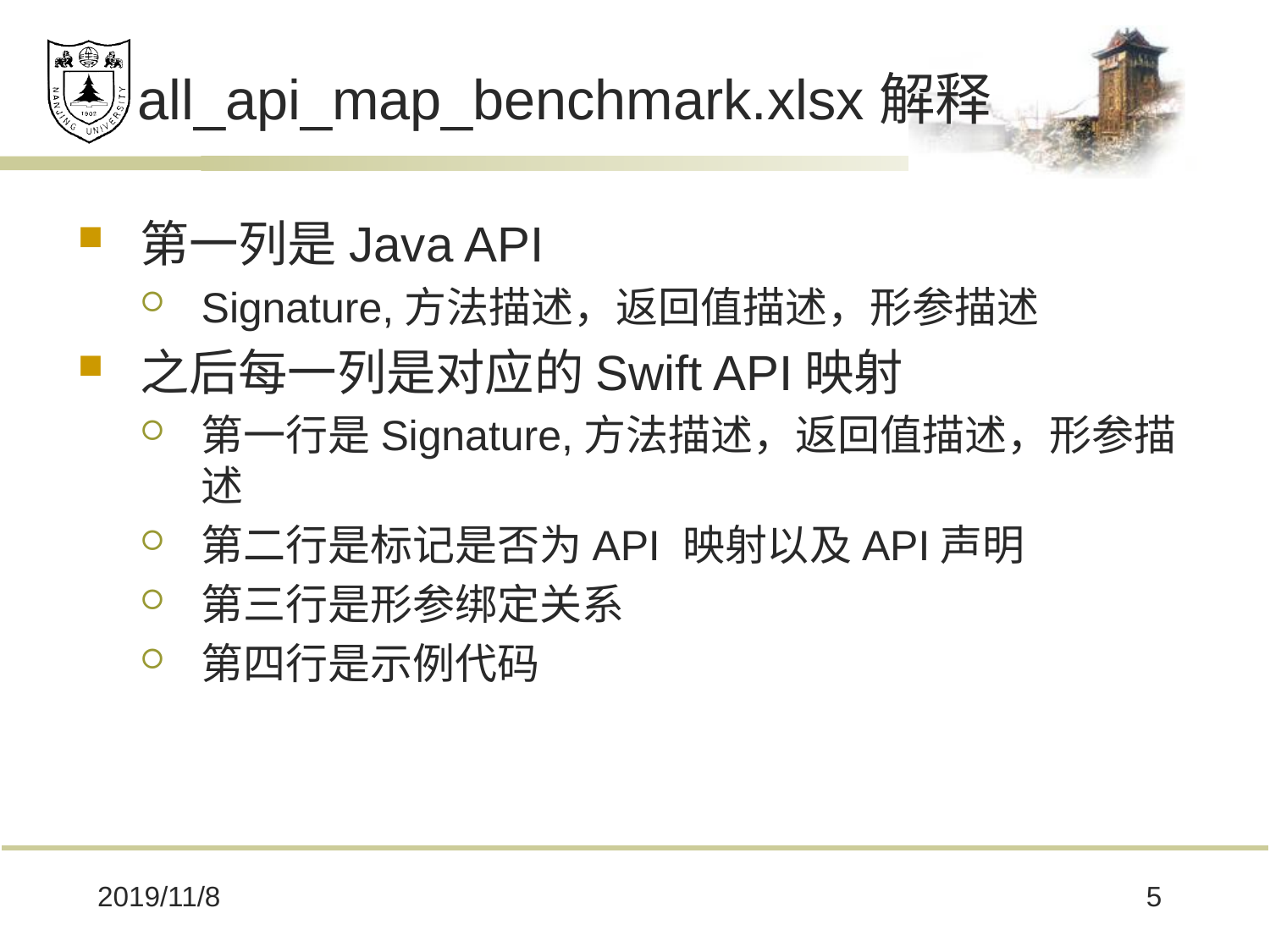

# all_api_map_benchmark.xlsx解释
第一列是Java API
Signature,方法描述，返回值描述，形参描述
之后每一列是对应的Swift API映射
第一行是Signature,方法描述，返回值描述，形参描述
第二行是标记是否为API 映射以及API声明
第三行是形参绑定关系
第四行是示例代码
2019/11/8
5